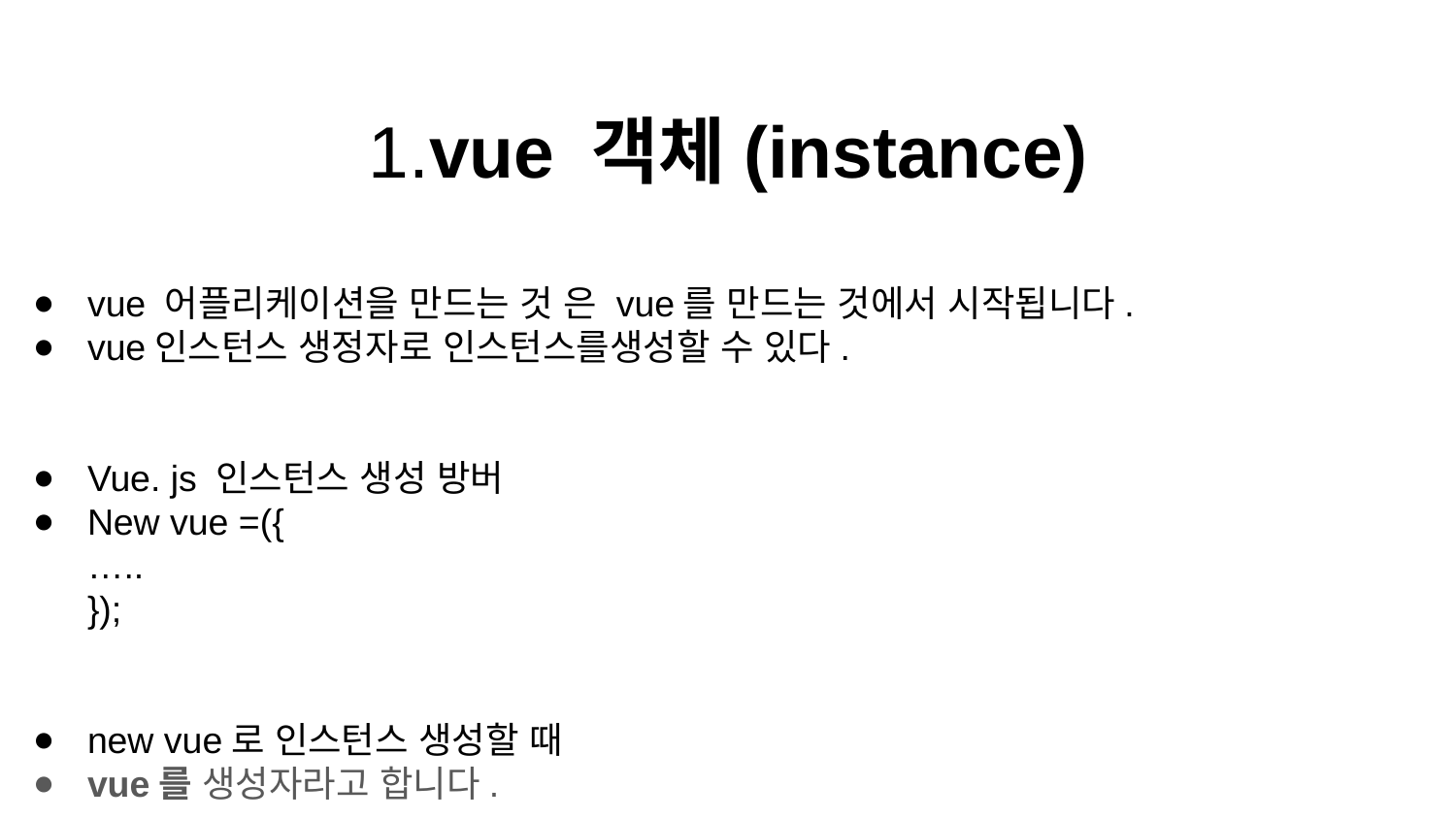

# 1.vue 객체(instance)

vue 어플리케이션을 만드는 것 은 vue를 만드는 것에서 시작됩니다.
vue인스턴스 생정자로 인스턴스를생성할 수 있다.

Vue. js 인스턴스 생성 방버
New vue =({
…..
});

new vue로 인스턴스 생성할 때
vue를 생성자라고 합니다.